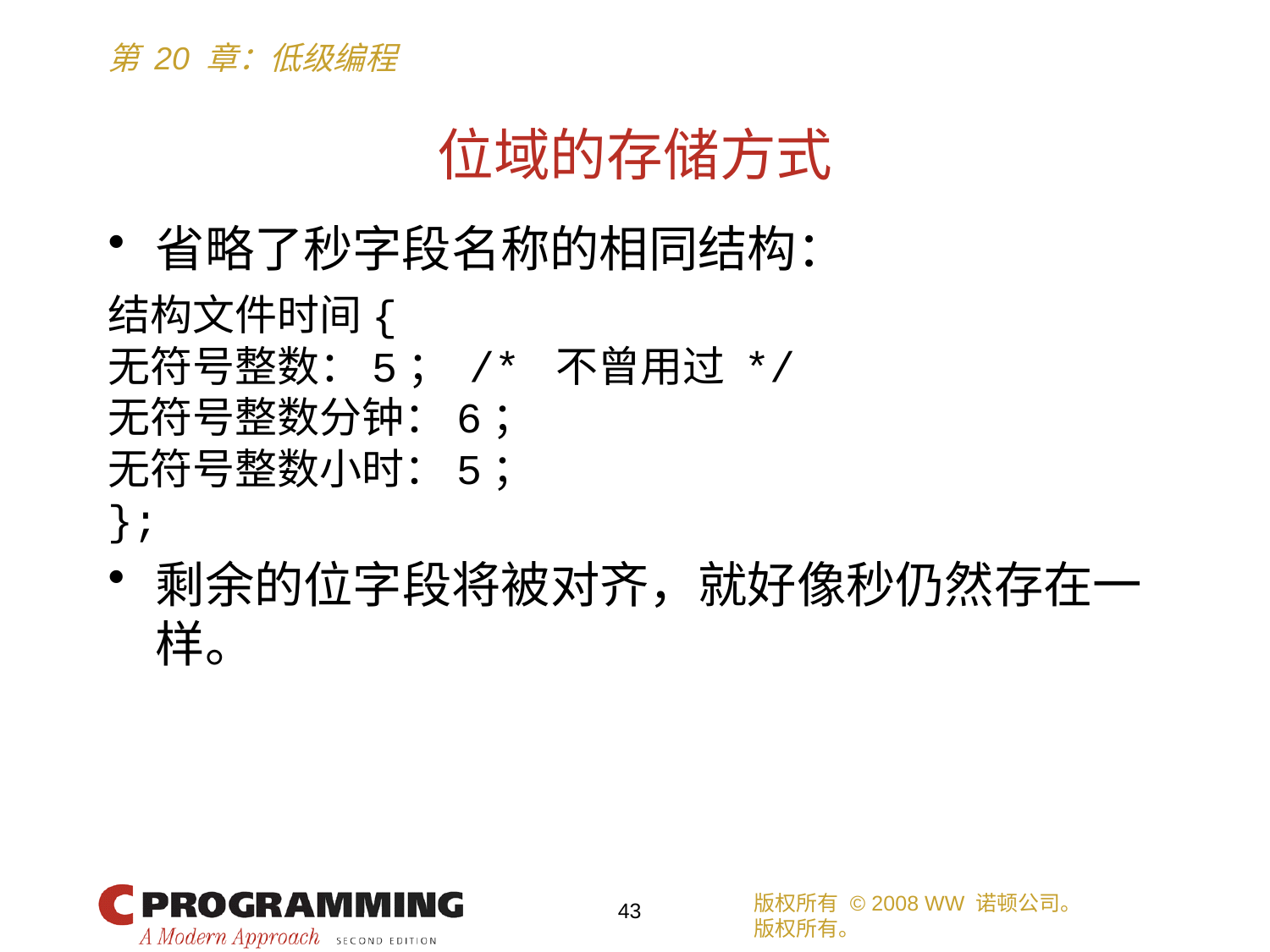

# 位域的存储方式
省略了秒字段名称的相同结构：
结构文件时间{
无符号整数：5； /* 不曾用过 */
无符号整数分钟：6；
无符号整数小时：5；
};
剩余的位字段将被对齐，就好像秒仍然存在一样。

版权所有 © 2008 WW 诺顿公司。
版权所有。
43